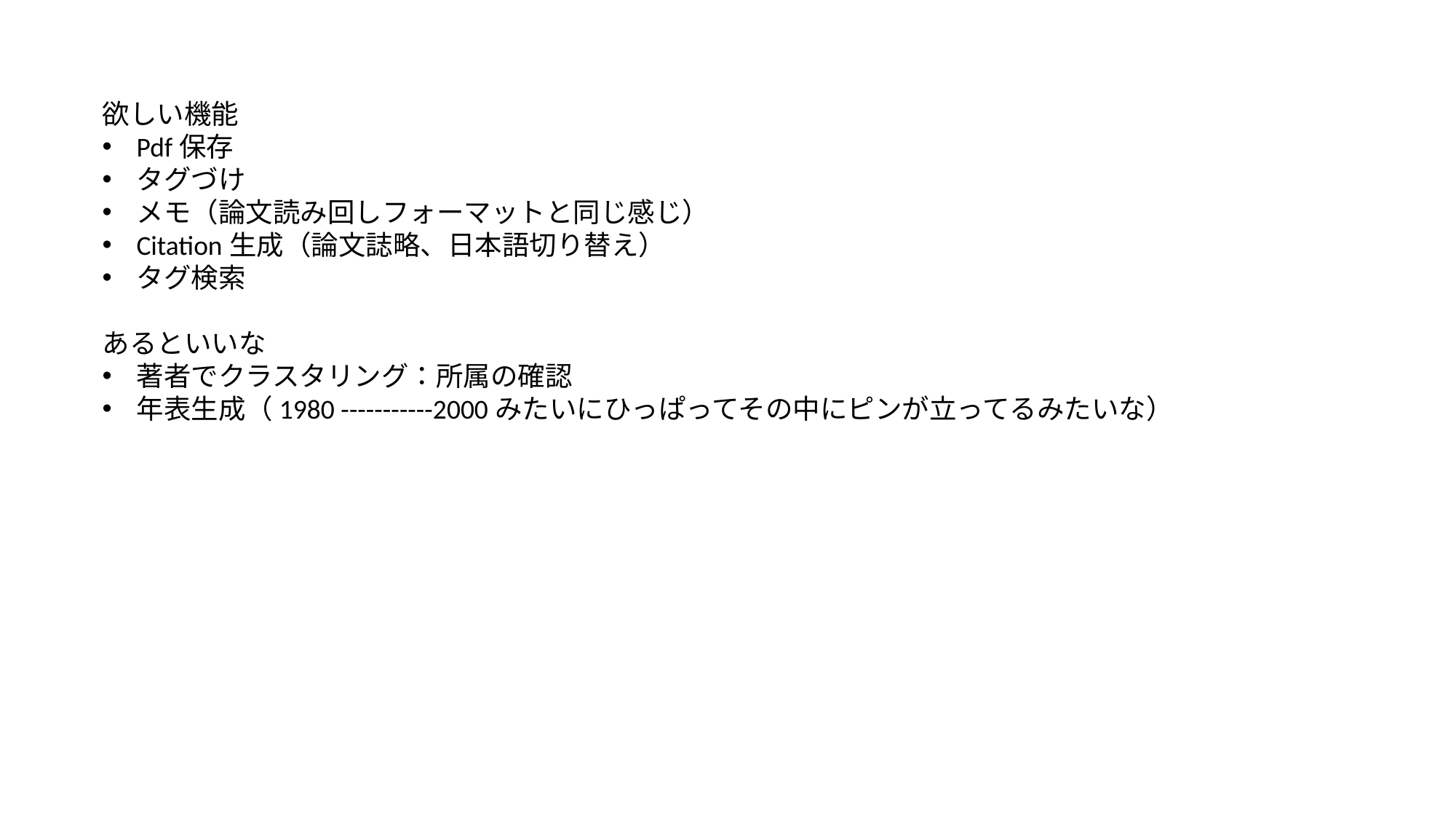

欲しい機能
Pdf保存
タグづけ
メモ（論文読み回しフォーマットと同じ感じ）
Citation生成（論文誌略、日本語切り替え）
タグ検索

あるといいな
著者でクラスタリング：所属の確認
年表生成（1980 -----------2000みたいにひっぱってその中にピンが立ってるみたいな）